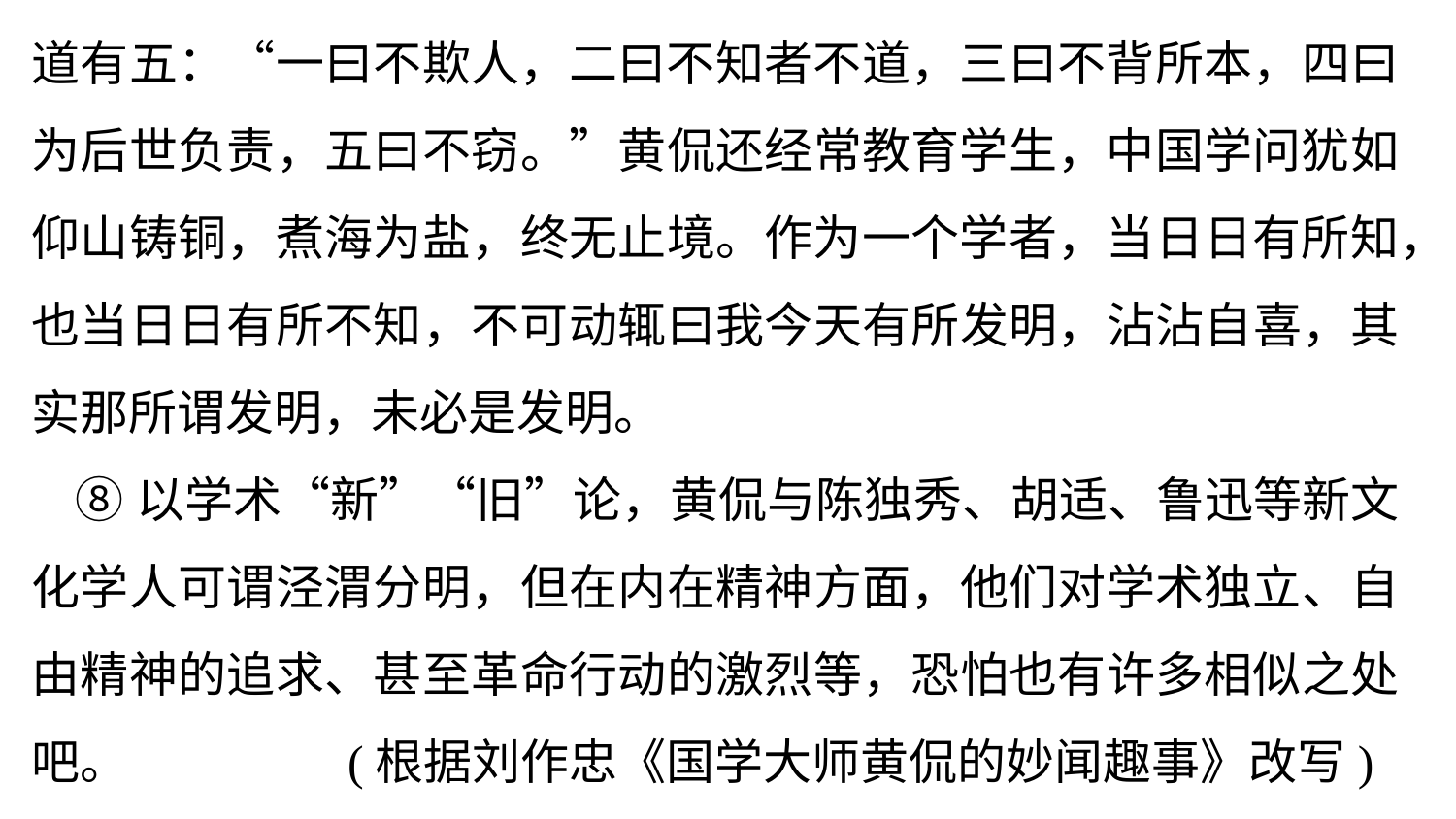

道有五：“一曰不欺人，二曰不知者不道，三曰不背所本，四曰为后世负责，五曰不窃。”黄侃还经常教育学生，中国学问犹如仰山铸铜，煮海为盐，终无止境。作为一个学者，当日日有所知，也当日日有所不知，不可动辄曰我今天有所发明，沾沾自喜，其实那所谓发明，未必是发明。
    ⑧以学术“新”“旧”论，黄侃与陈独秀、胡适、鲁迅等新文化学人可谓泾渭分明，但在内在精神方面，他们对学术独立、自由精神的追求、甚至革命行动的激烈等，恐怕也有许多相似之处吧。                   (根据刘作忠《国学大师黄侃的妙闻趣事》改写)